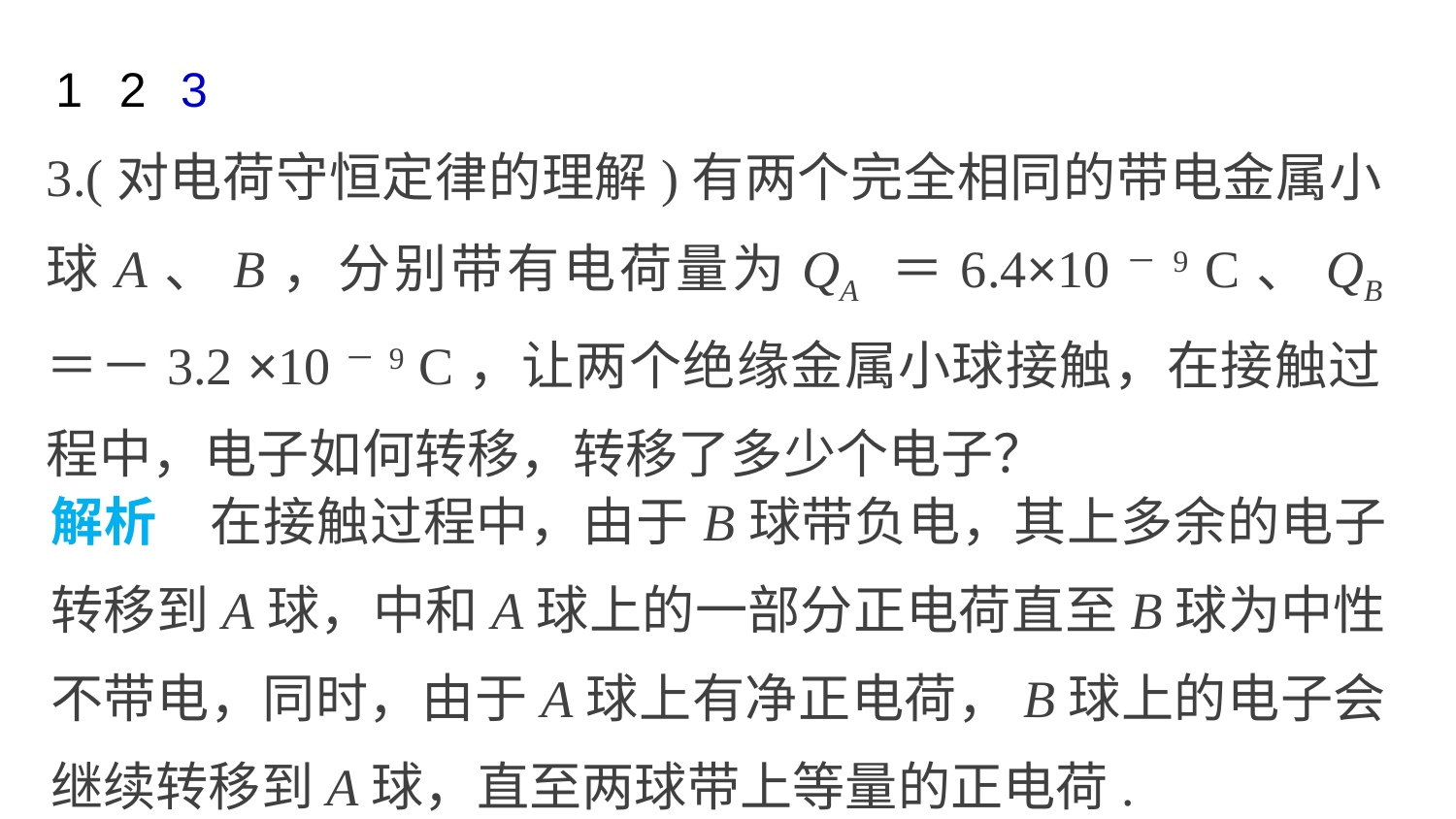

1
2
3
3.(对电荷守恒定律的理解)有两个完全相同的带电金属小球A、B，分别带有电荷量为QA ＝6.4×10－9 C、QB ＝－3.2 ×10－9 C，让两个绝缘金属小球接触，在接触过程中，电子如何转移，转移了多少个电子？
解析　在接触过程中，由于B球带负电，其上多余的电子转移到A球，中和A球上的一部分正电荷直至B球为中性不带电，同时，由于A球上有净正电荷，B球上的电子会继续转移到A球，直至两球带上等量的正电荷.